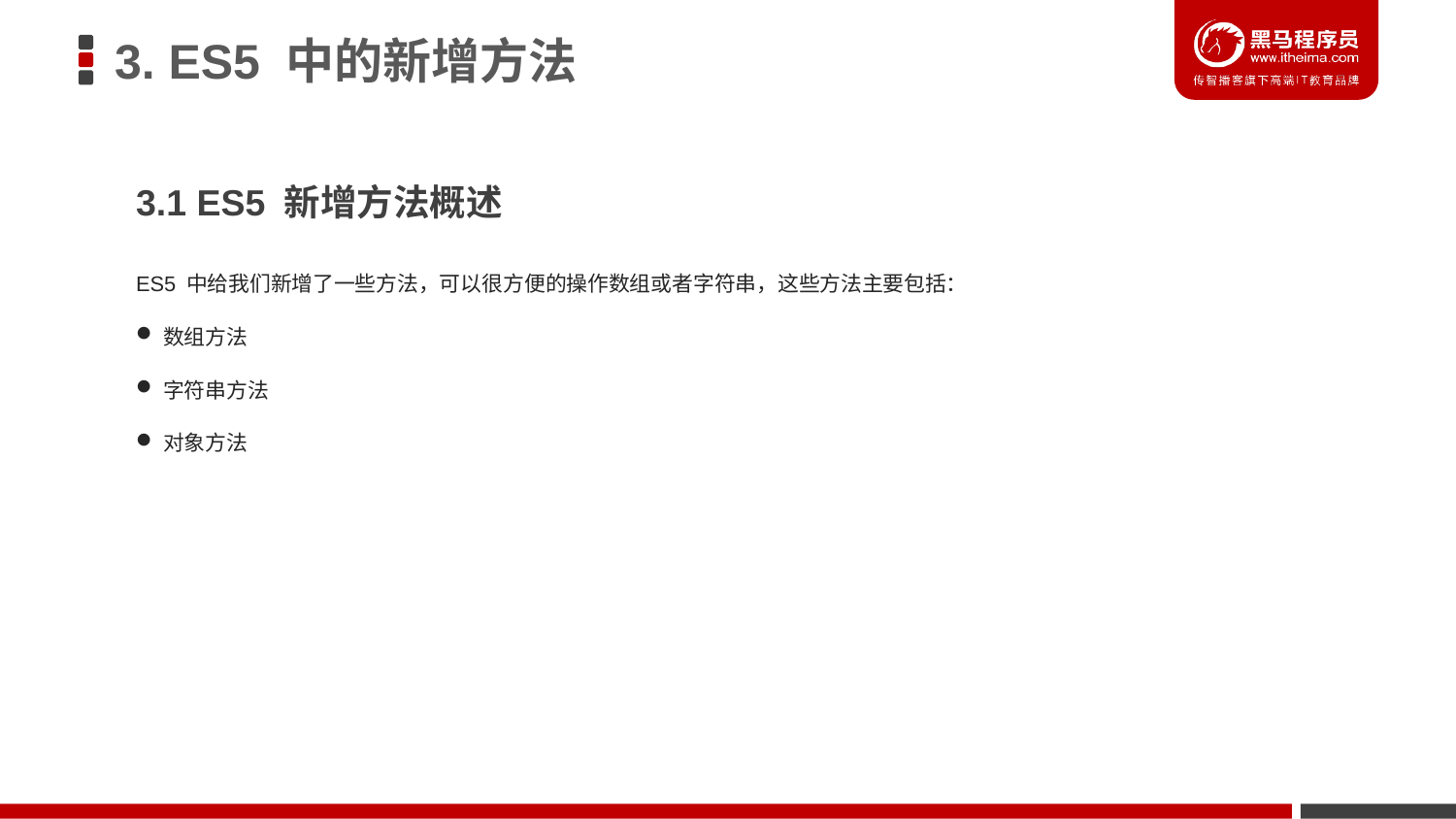

# 3. ES5 中的新增方法
3.1 ES5 新增方法概述
ES5 中给我们新增了一些方法，可以很方便的操作数组或者字符串，这些方法主要包括：
数组方法
字符串方法
对象方法